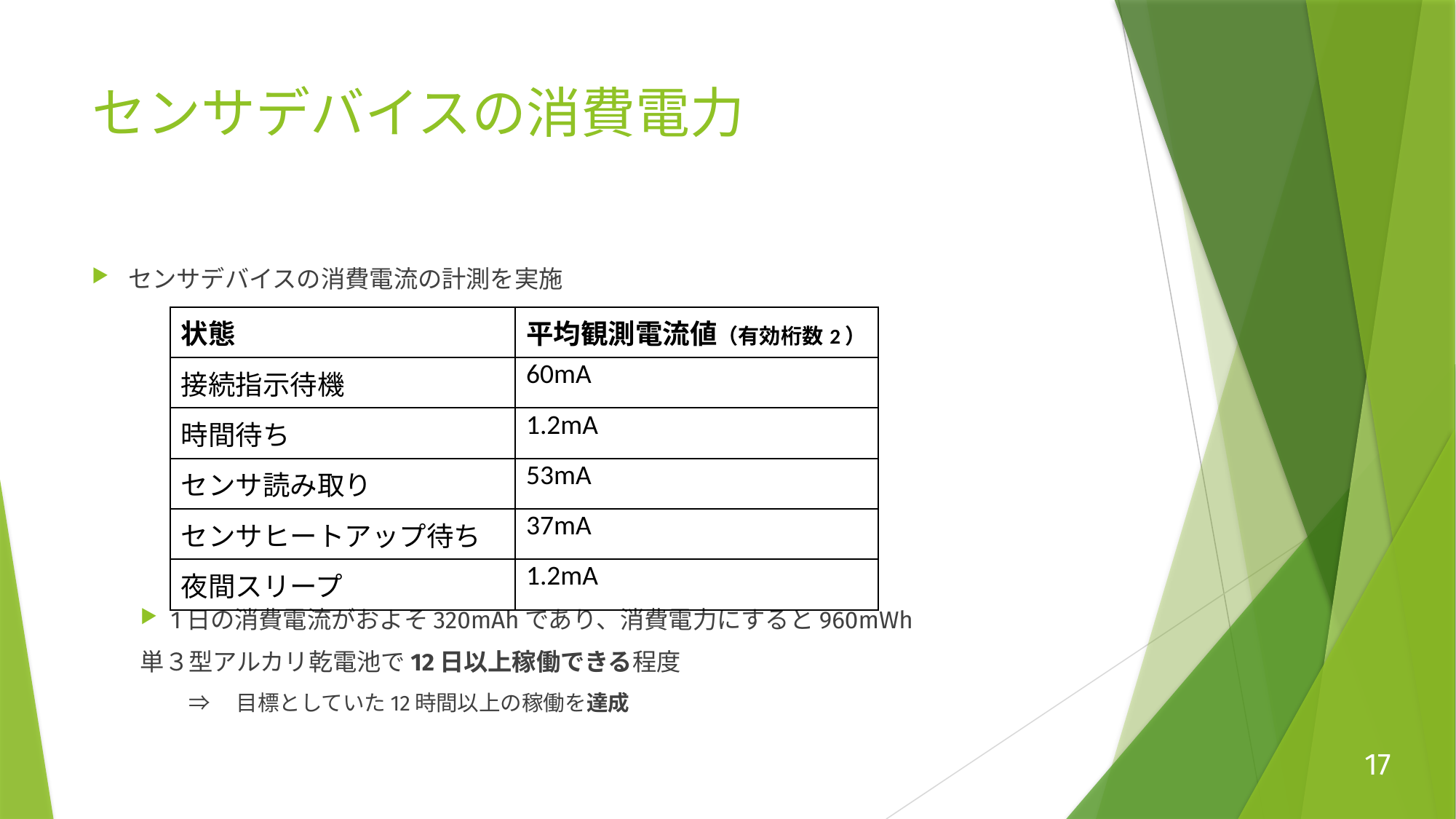

# センサデバイスの消費電力
センサデバイスの消費電流の計測を実施

1日の消費電流がおよそ320mAhであり、消費電力にすると960mWh
	単３型アルカリ乾電池で12日以上稼働できる程度
⇒　目標としていた12時間以上の稼働を達成

| 状態 | 平均観測電流値（有効桁数2） |
| --- | --- |
| 接続指示待機 | 60mA |
| 時間待ち | 1.2mA |
| センサ読み取り | 53mA |
| センサヒートアップ待ち | 37mA |
| 夜間スリープ | 1.2mA |
17